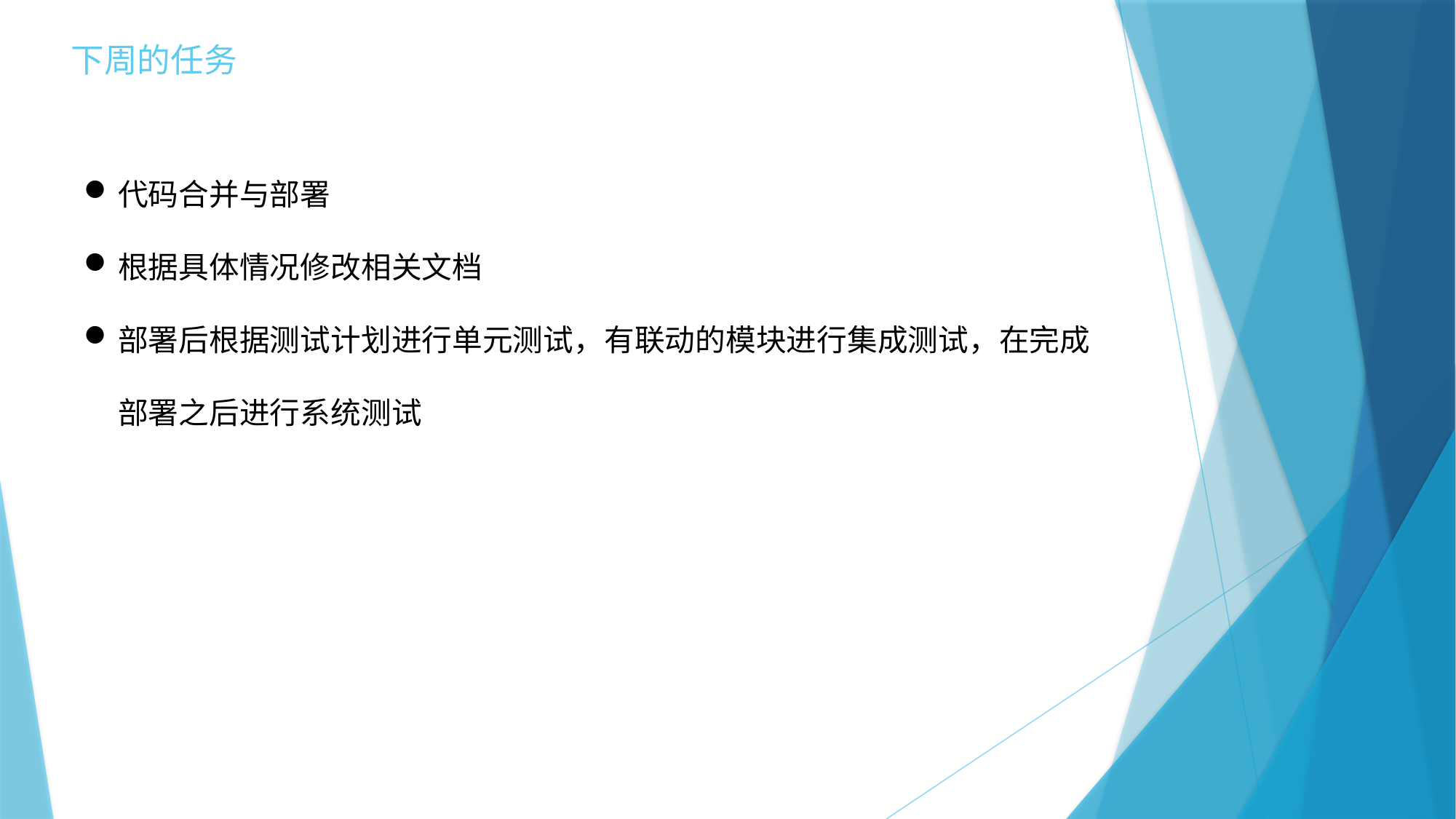

# 下周的任务
代码合并与部署
根据具体情况修改相关文档
部署后根据测试计划进行单元测试，有联动的模块进行集成测试，在完成部署之后进行系统测试